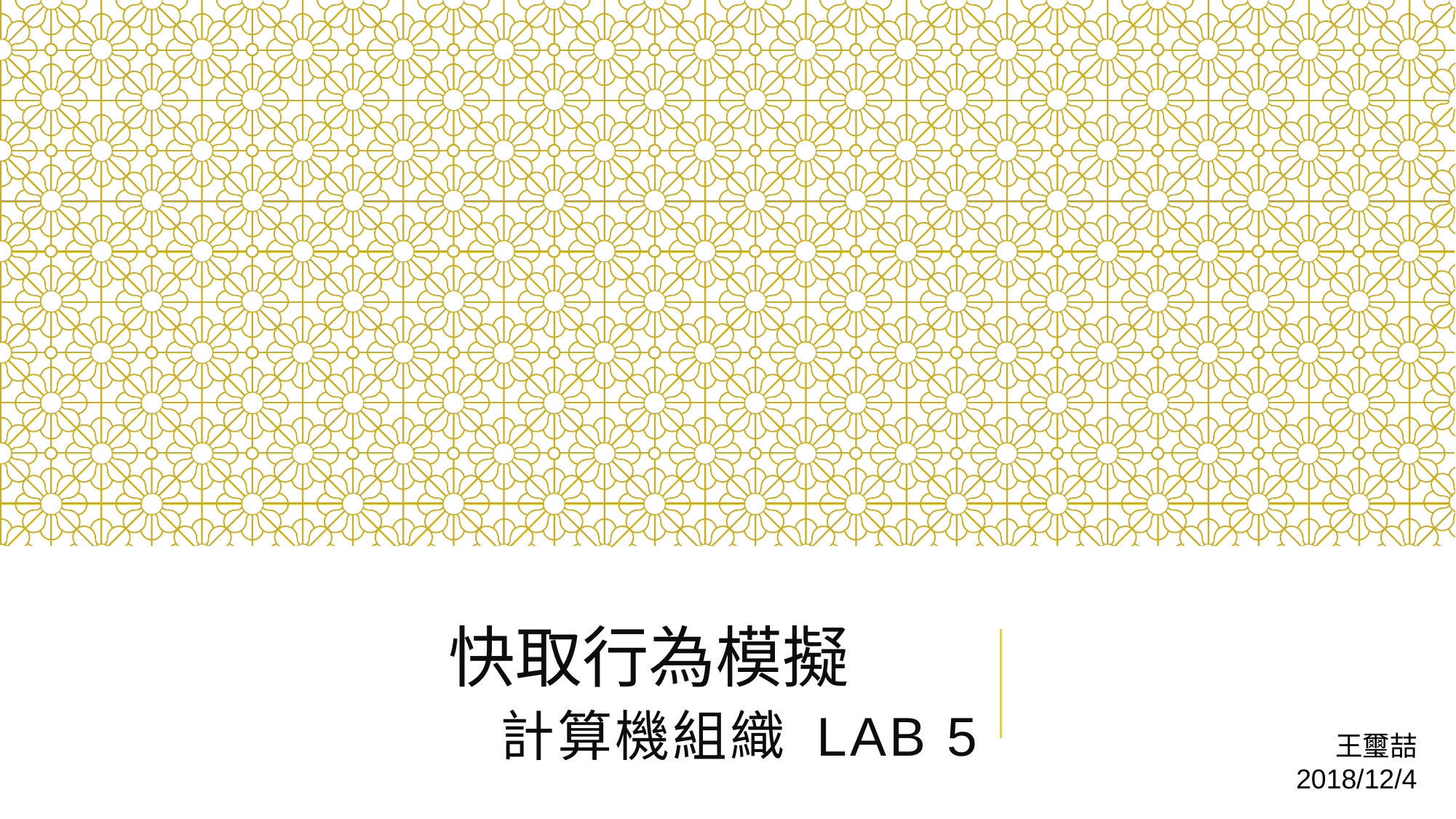

快取行為模擬
# 計算機組織 Lab 5
王璽喆
2018/12/4